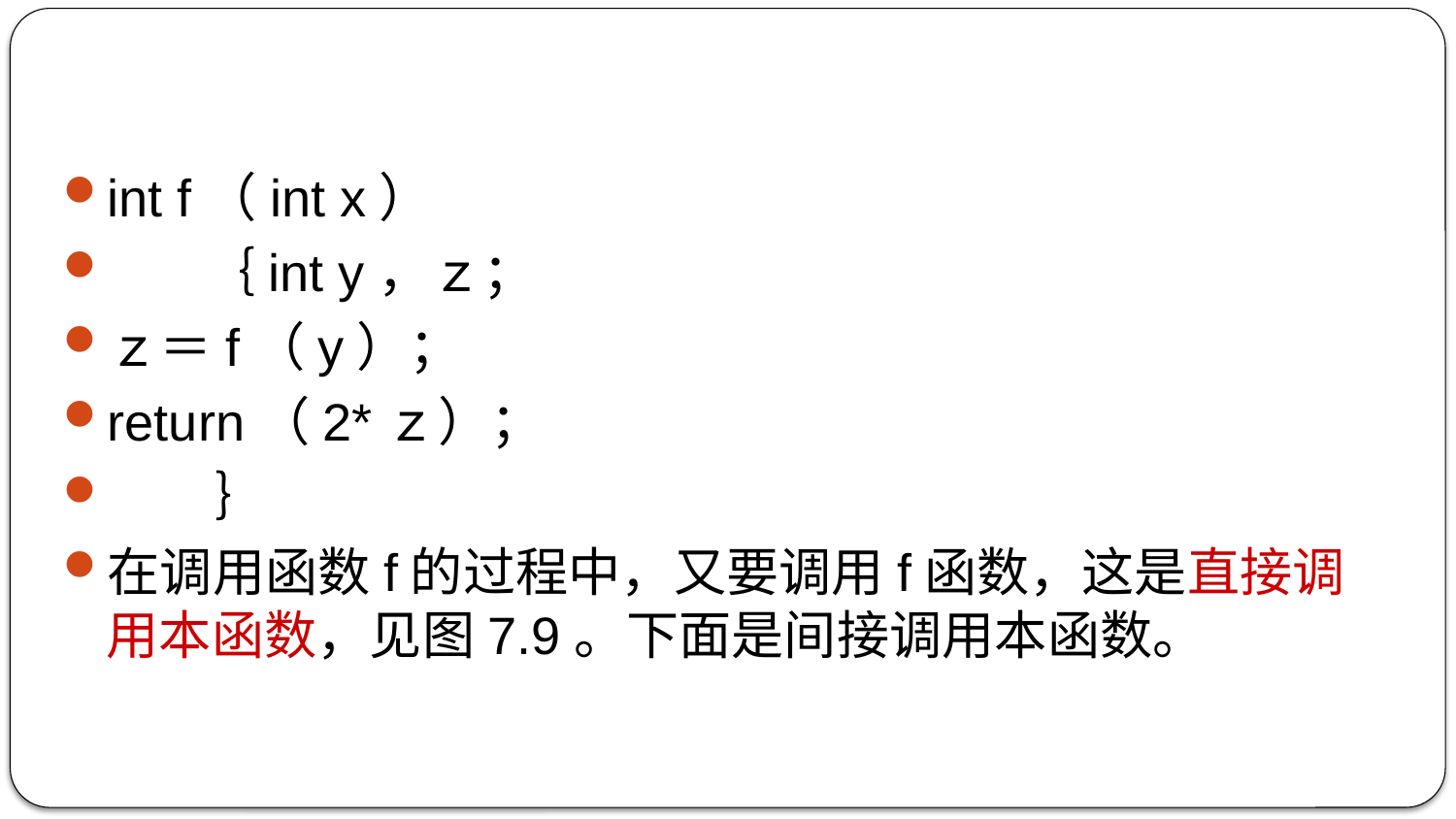

#

int f（int x）
       ｛int y，ｚ；
ｚ＝f（y）；
return（2*ｚ）；
        ｝
在调用函数f的过程中，又要调用f函数，这是直接调用本函数，见图7.9。下面是间接调用本函数。